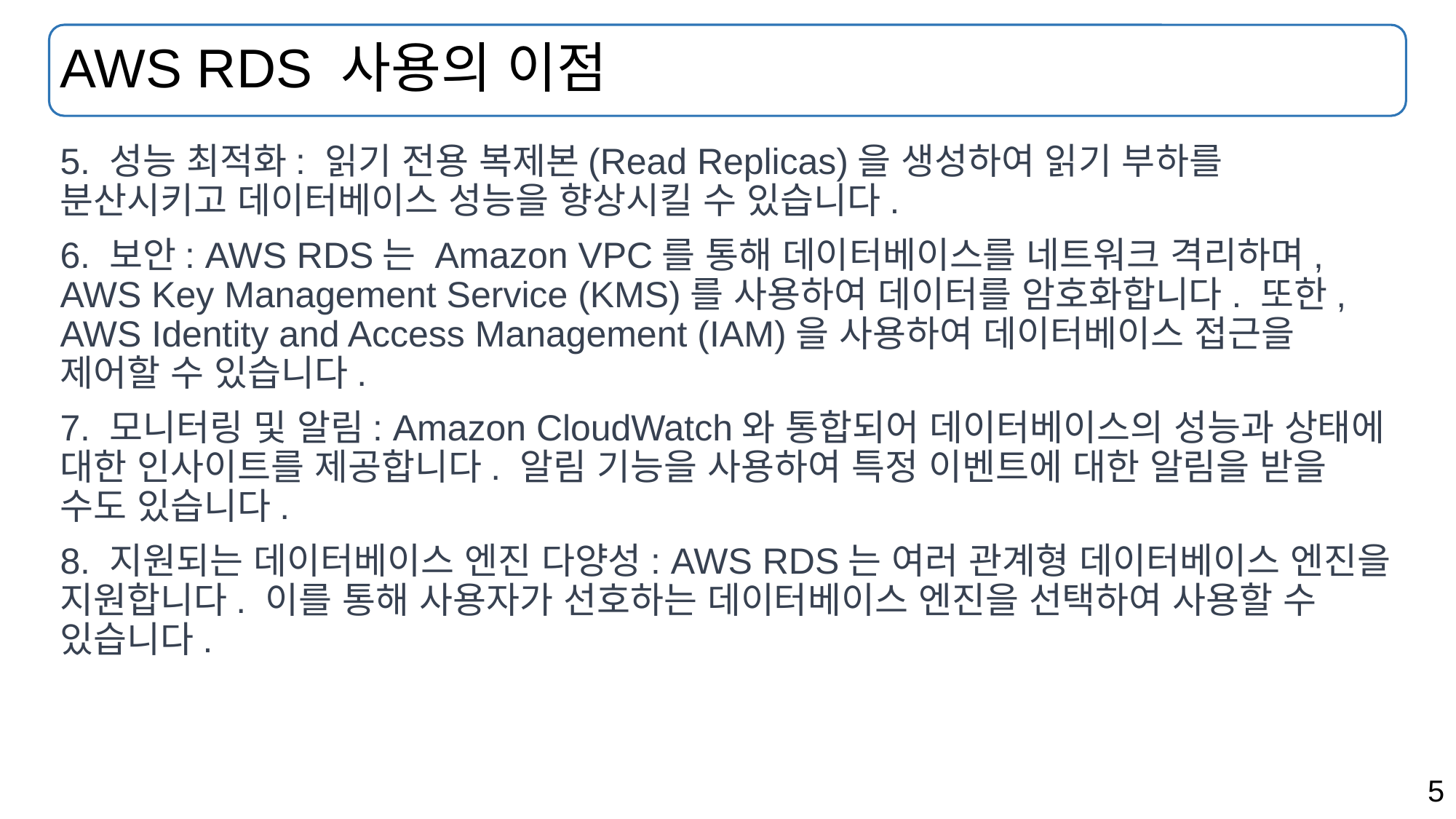

# AWS RDS 사용의 이점
5. 성능 최적화: 읽기 전용 복제본(Read Replicas)을 생성하여 읽기 부하를 분산시키고 데이터베이스 성능을 향상시킬 수 있습니다.
6. 보안: AWS RDS는 Amazon VPC를 통해 데이터베이스를 네트워크 격리하며, AWS Key Management Service (KMS)를 사용하여 데이터를 암호화합니다. 또한, AWS Identity and Access Management (IAM)을 사용하여 데이터베이스 접근을 제어할 수 있습니다.
7. 모니터링 및 알림: Amazon CloudWatch와 통합되어 데이터베이스의 성능과 상태에 대한 인사이트를 제공합니다. 알림 기능을 사용하여 특정 이벤트에 대한 알림을 받을 수도 있습니다.
8. 지원되는 데이터베이스 엔진 다양성: AWS RDS는 여러 관계형 데이터베이스 엔진을 지원합니다. 이를 통해 사용자가 선호하는 데이터베이스 엔진을 선택하여 사용할 수 있습니다.